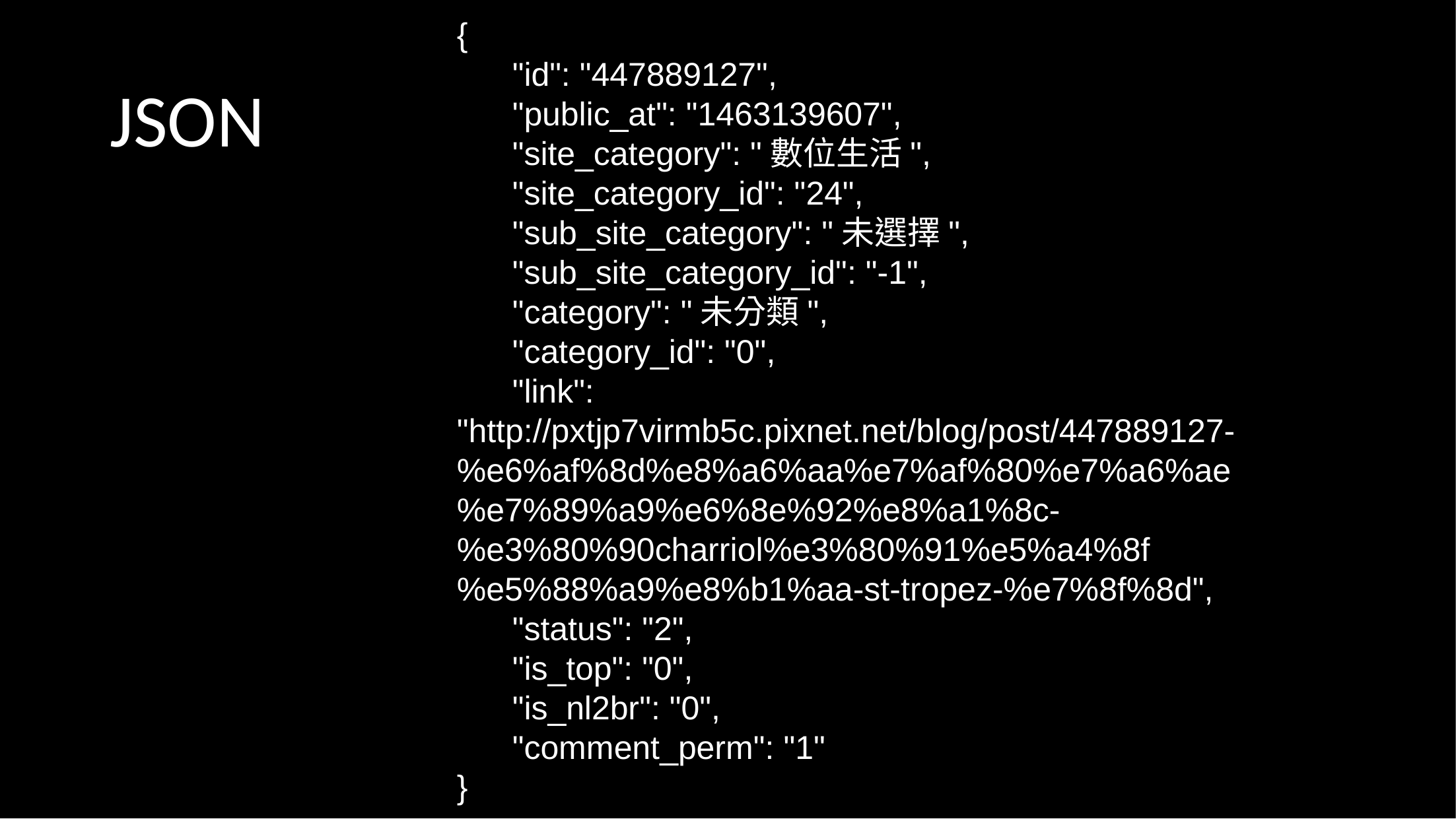

{
      "id": "447889127",
      "public_at": "1463139607",
      "site_category": "數位生活",
      "site_category_id": "24",
      "sub_site_category": "未選擇",
      "sub_site_category_id": "-1",
      "category": "未分類",
      "category_id": "0",
      "link": "http://pxtjp7virmb5c.pixnet.net/blog/post/447889127-%e6%af%8d%e8%a6%aa%e7%af%80%e7%a6%ae%e7%89%a9%e6%8e%92%e8%a1%8c-%e3%80%90charriol%e3%80%91%e5%a4%8f%e5%88%a9%e8%b1%aa-st-tropez-%e7%8f%8d",
      "status": "2",
      "is_top": "0",
      "is_nl2br": "0",
      "comment_perm": "1"
}
JSON